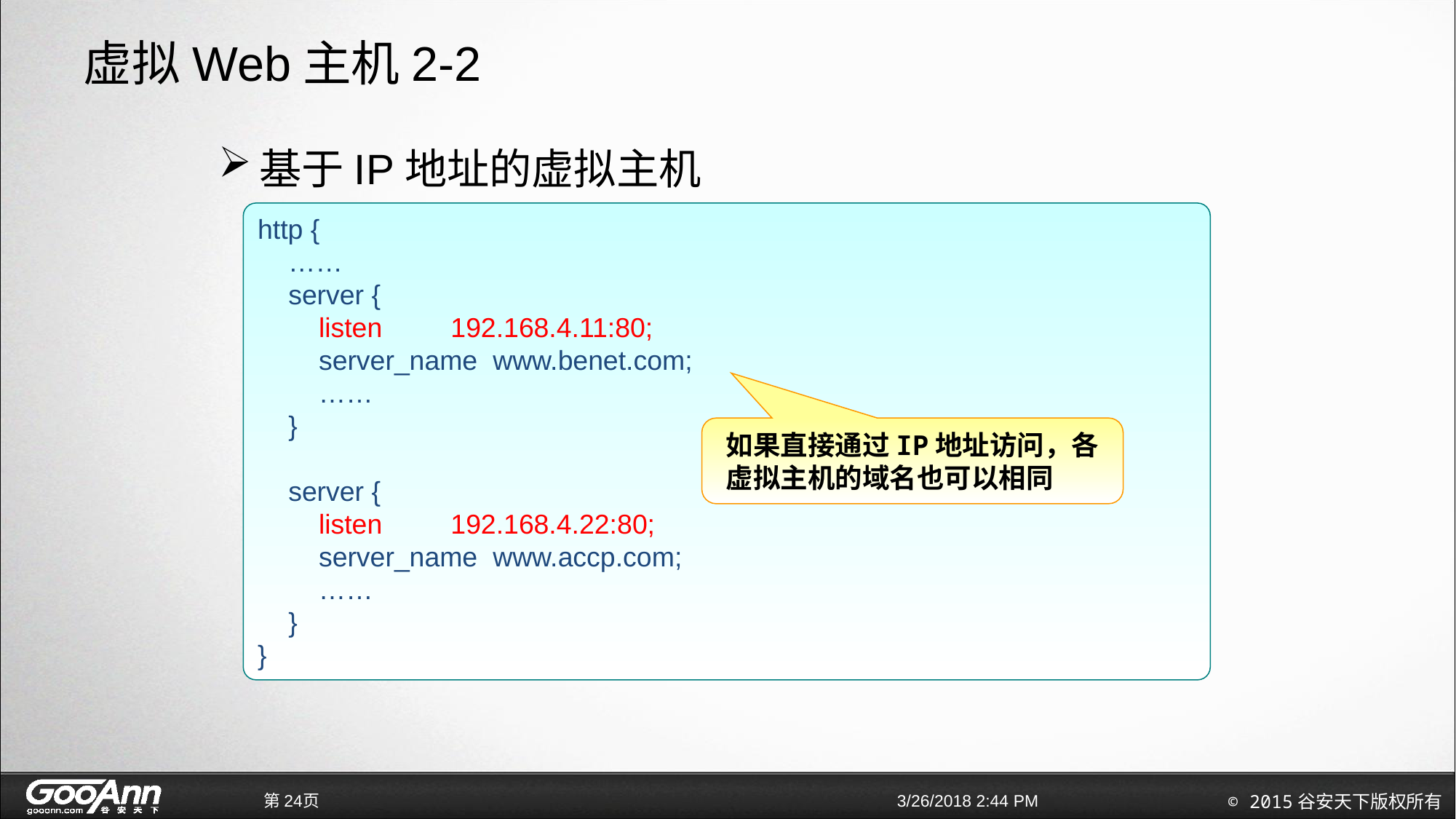

虚拟Web主机2-2
基于IP地址的虚拟主机
多个server { }区域
不同的listen、server_name、root设置
http {
    ……
    server {
        listen         192.168.4.11:80;
        server_name  www.benet.com;
        ……
    }

    server {
        listen         192.168.4.22:80;
        server_name  www.accp.com;
        ……
    }
}
如果直接通过IP地址访问，各虚拟主机的域名也可以相同